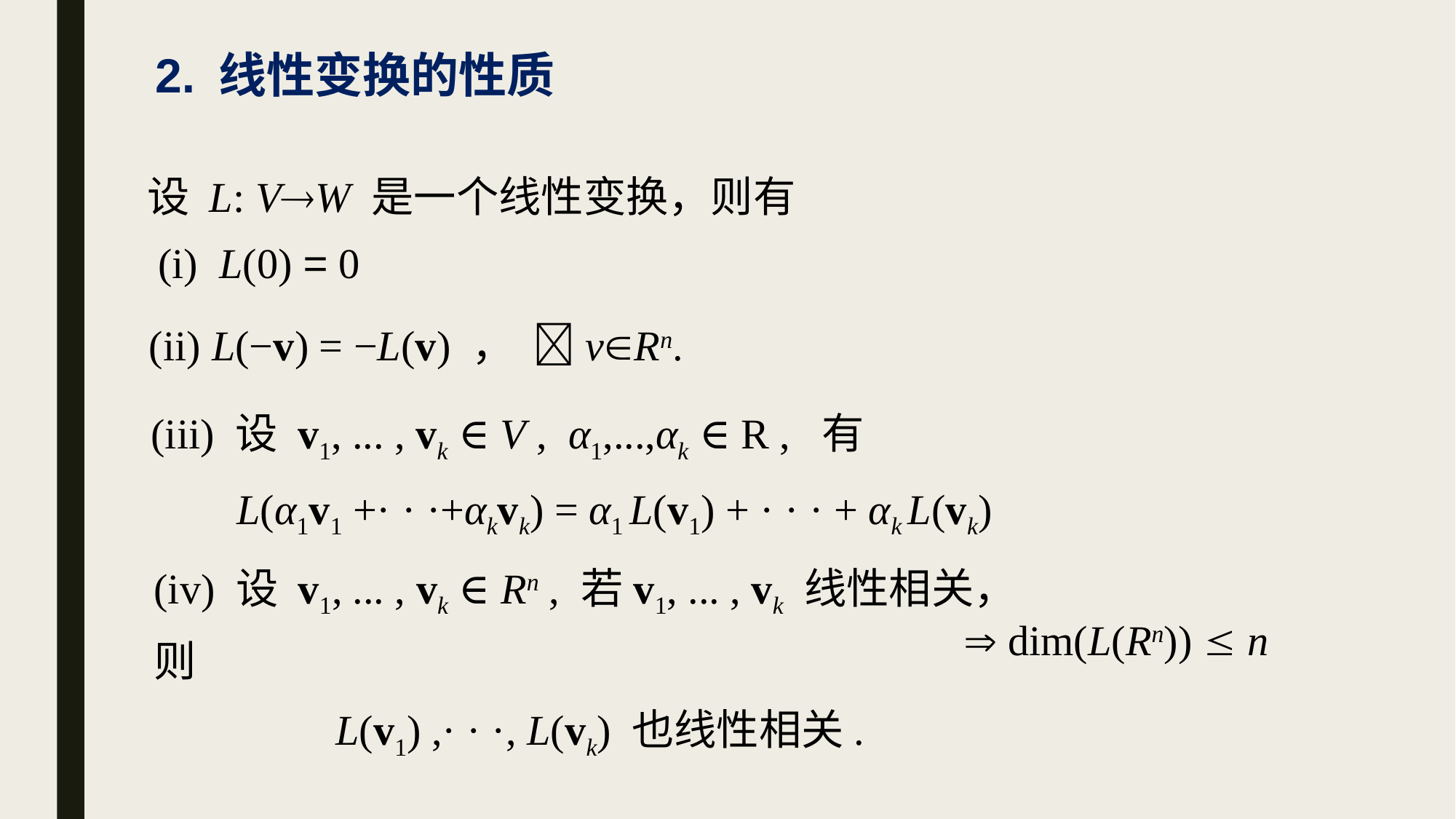

# 2. 线性变换的性质
设 L: V→W 是一个线性变换，则有
 (i)  L(0) = 0
(ii) L(−v) = −L(v) ，  ∀v∈Rn.
(iii) 设 v1, ... , vk ∈ V ,  α1,...,αk ∈ R ,  有
L(α1v1 +· · ·+αkvk) = α1 L(v1) + · · · + αk L(vk)
(iv) 设 v1, ... , vk ∈ Rn , 若v1, ... , vk 线性相关，则
L(v1) ,· · ·, L(vk) 也线性相关.
⇒ dim(L(Rn)) ≤ n